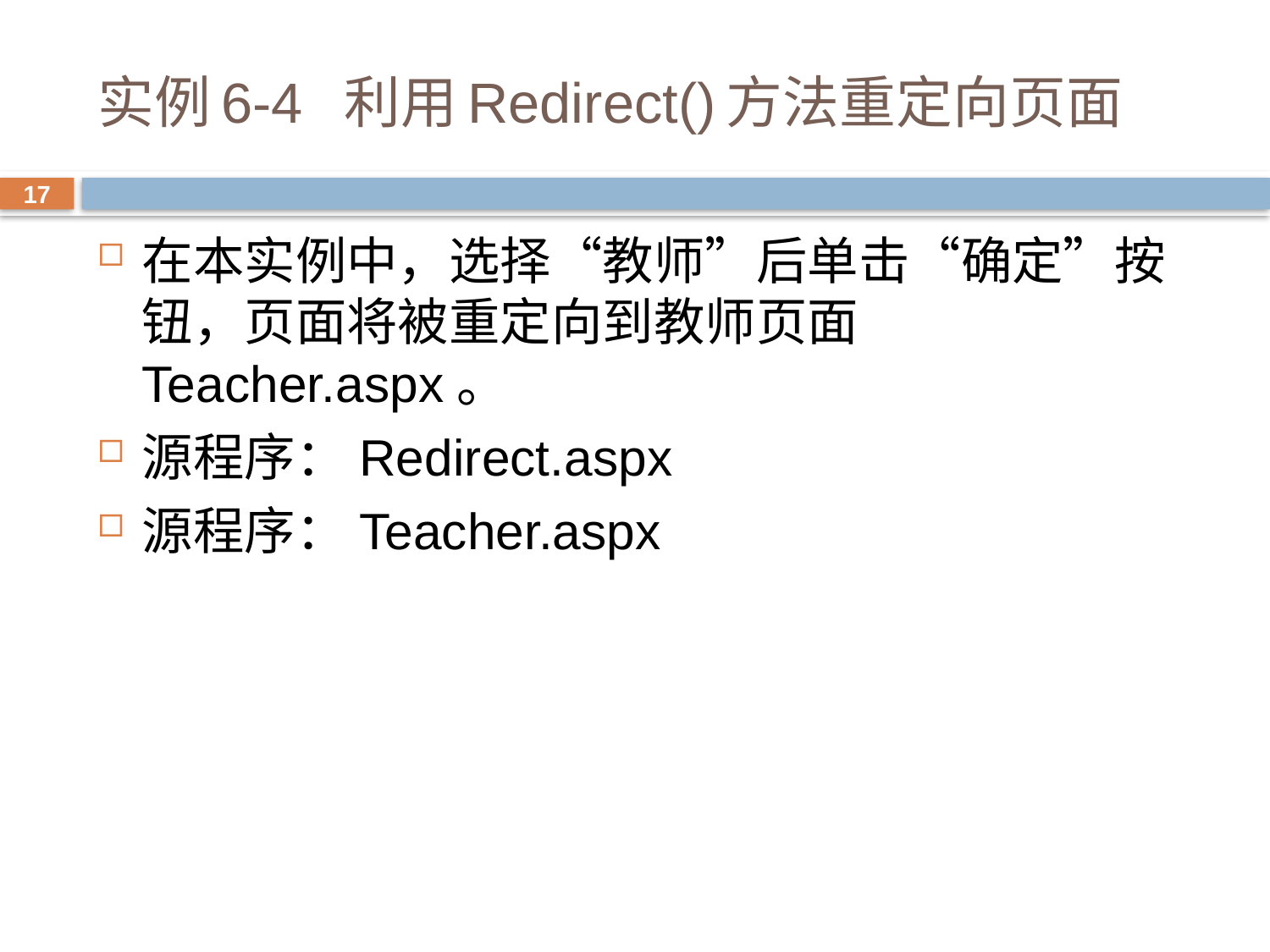

# 实例6-4  利用Redirect()方法重定向页面
17
在本实例中，选择“教师”后单击“确定”按钮，页面将被重定向到教师页面Teacher.aspx。
源程序：Redirect.aspx
源程序：Teacher.aspx